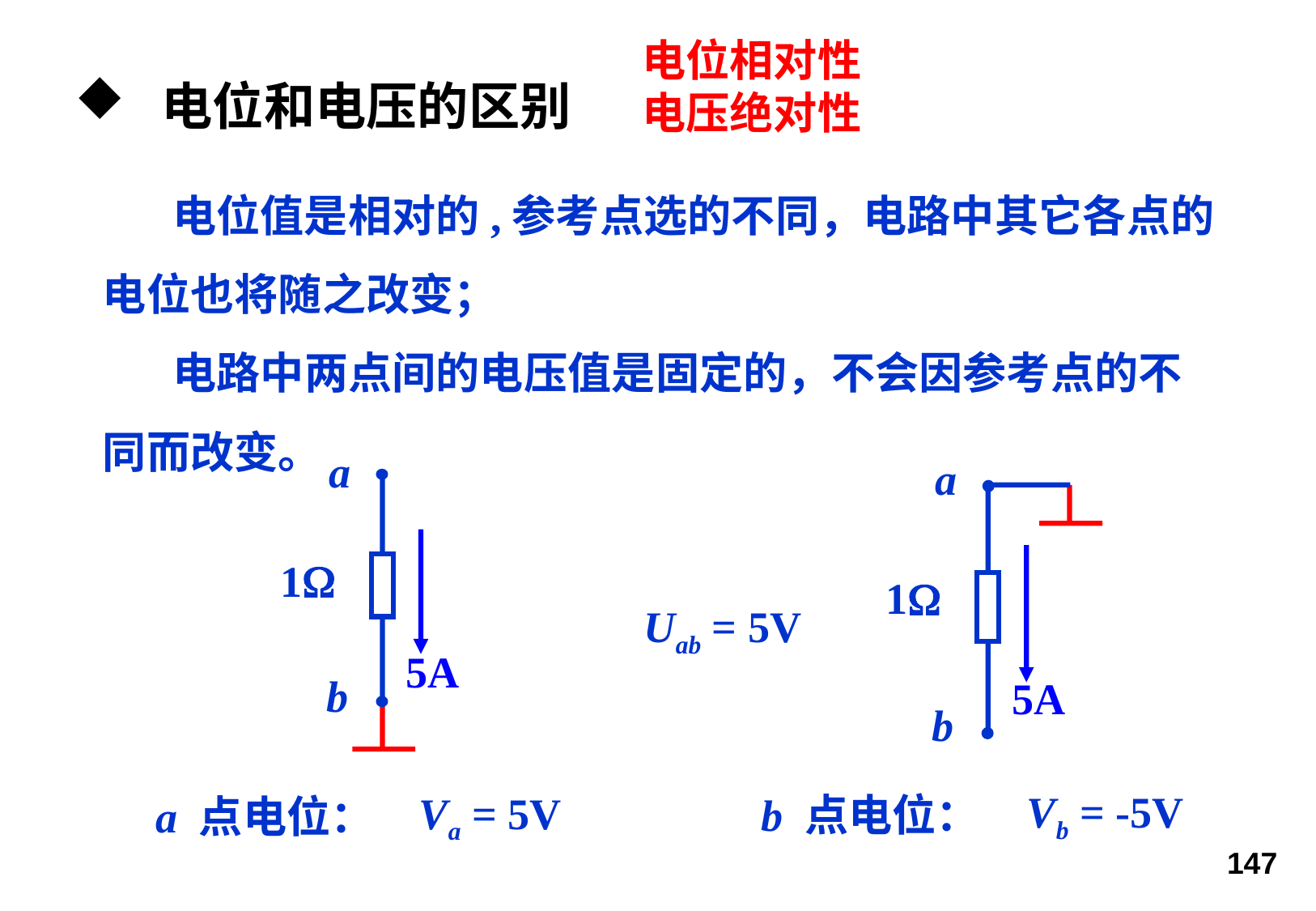

电位相对性
电压绝对性
  电位和电压的区别
      电位值是相对的,参考点选的不同，电路中其它各点的电位也将随之改变；
      电路中两点间的电压值是固定的，不会因参考点的不同而改变。
a

1Ω

5A
b

Va = 5V
 a 点电位：
a

1Ω

5A
b

Vb = -5V
 b 点电位：
Uab = 5V